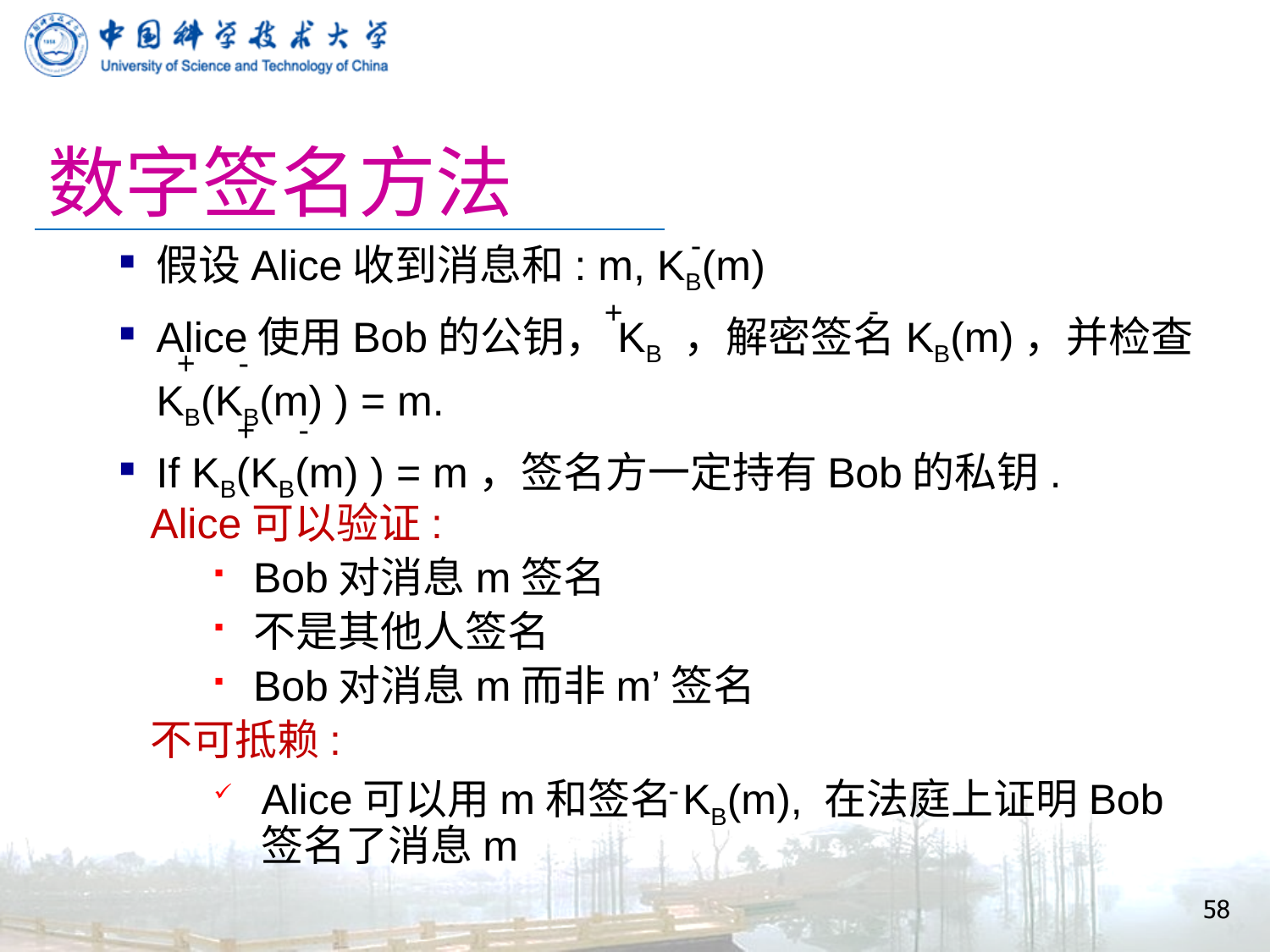

# 数字签名方法
-
假设Alice收到消息和: m, KB(m)
Alice使用Bob的公钥，KB ，解密签名KB(m)，并检查KB(KB(m) ) = m.
If KB(KB(m) ) = m，签名方一定持有Bob的私钥.

-
+
+
-
+
-
Alice可以验证:
Bob对消息m签名
不是其他人签名
Bob对消息m而非m’签名
不可抵赖:
Alice可以用m和签名KB(m), 在法庭上证明Bob签名了消息m
-
58